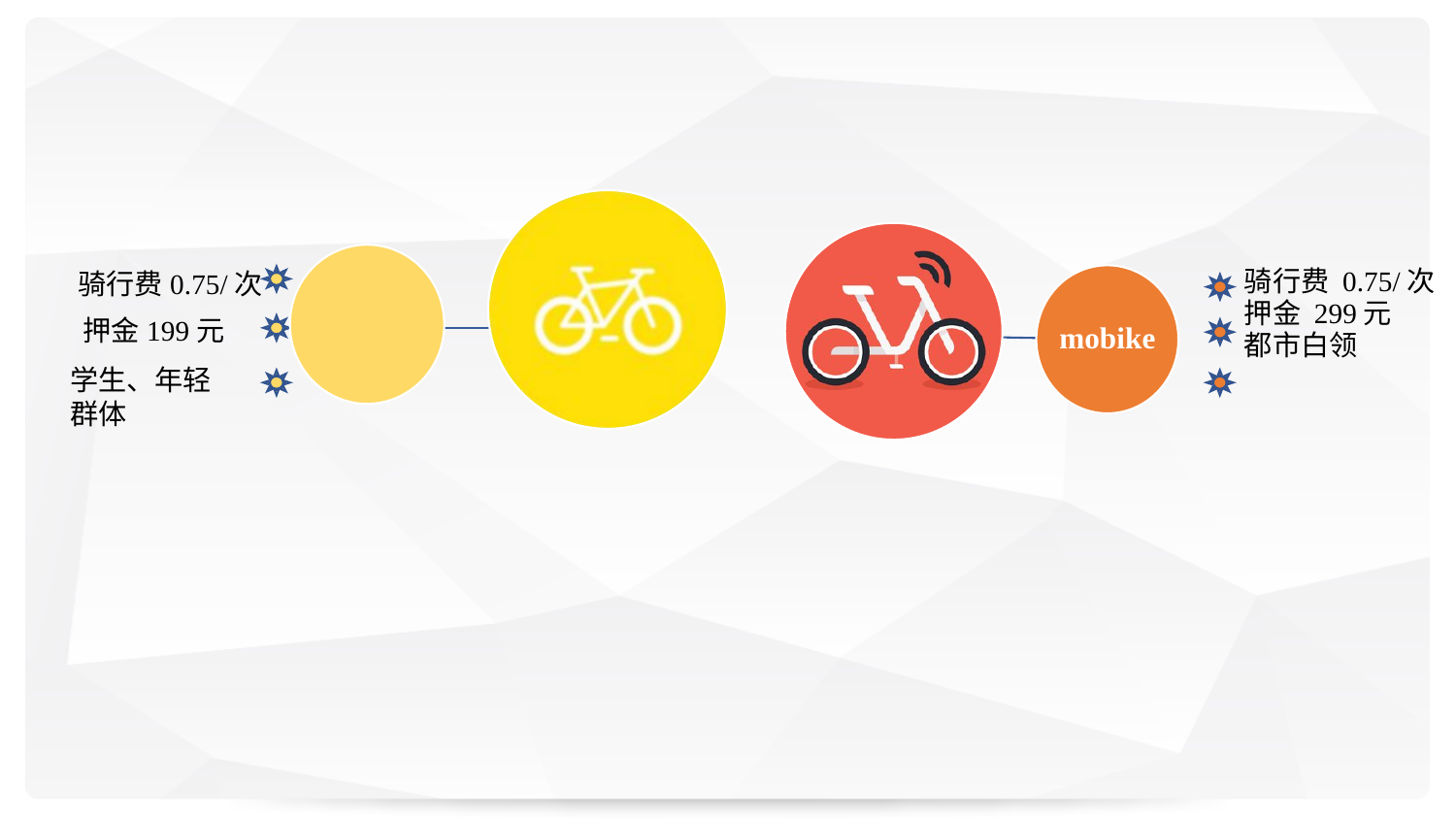

骑行费0.75/次
押金199元
学生、年轻群体
mobike
骑行费 0.75/次
押金 299元
都市白领